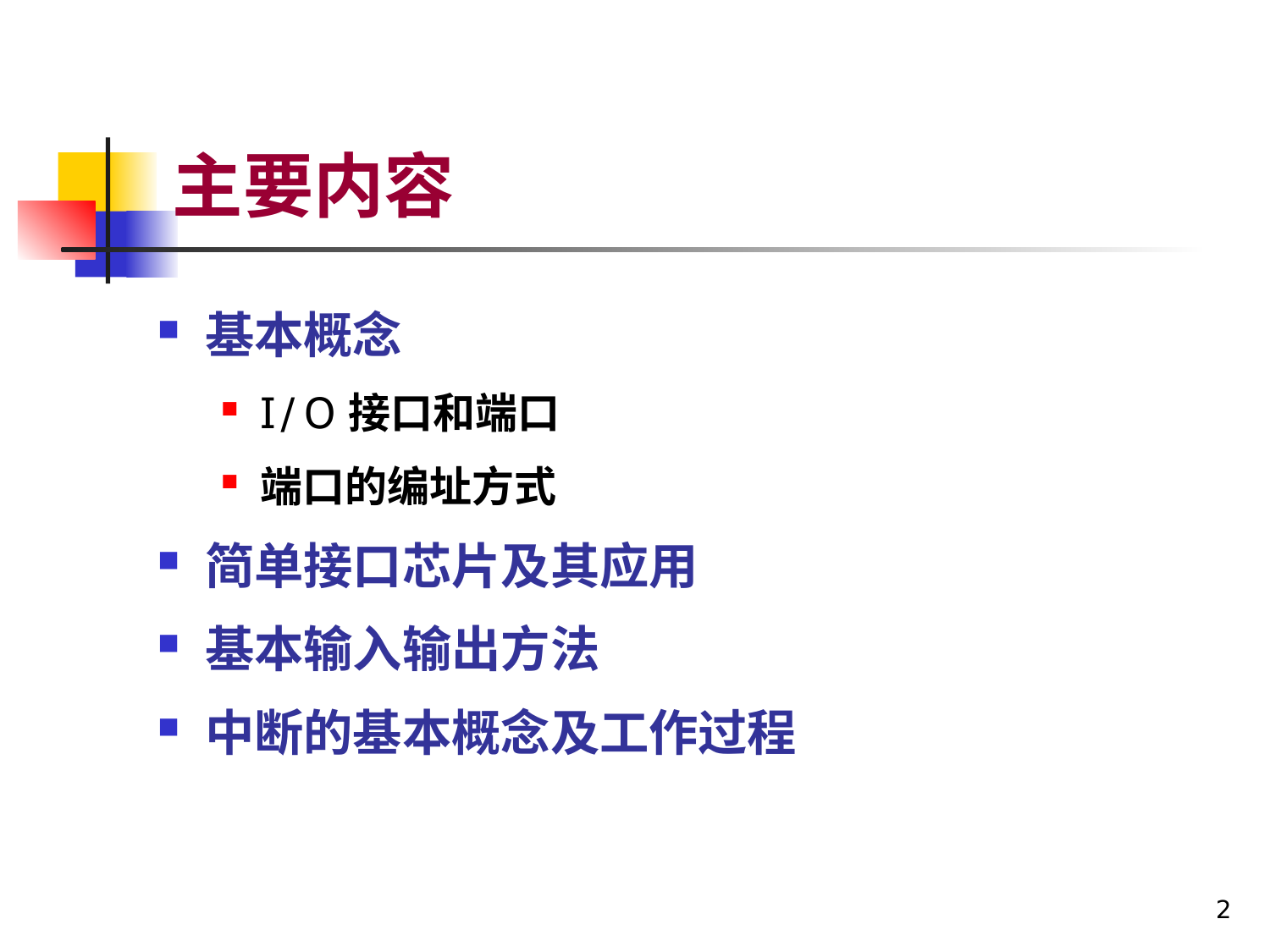

# 主要内容
基本概念
I/O接口和端口
端口的编址方式
简单接口芯片及其应用
基本输入输出方法
中断的基本概念及工作过程
2